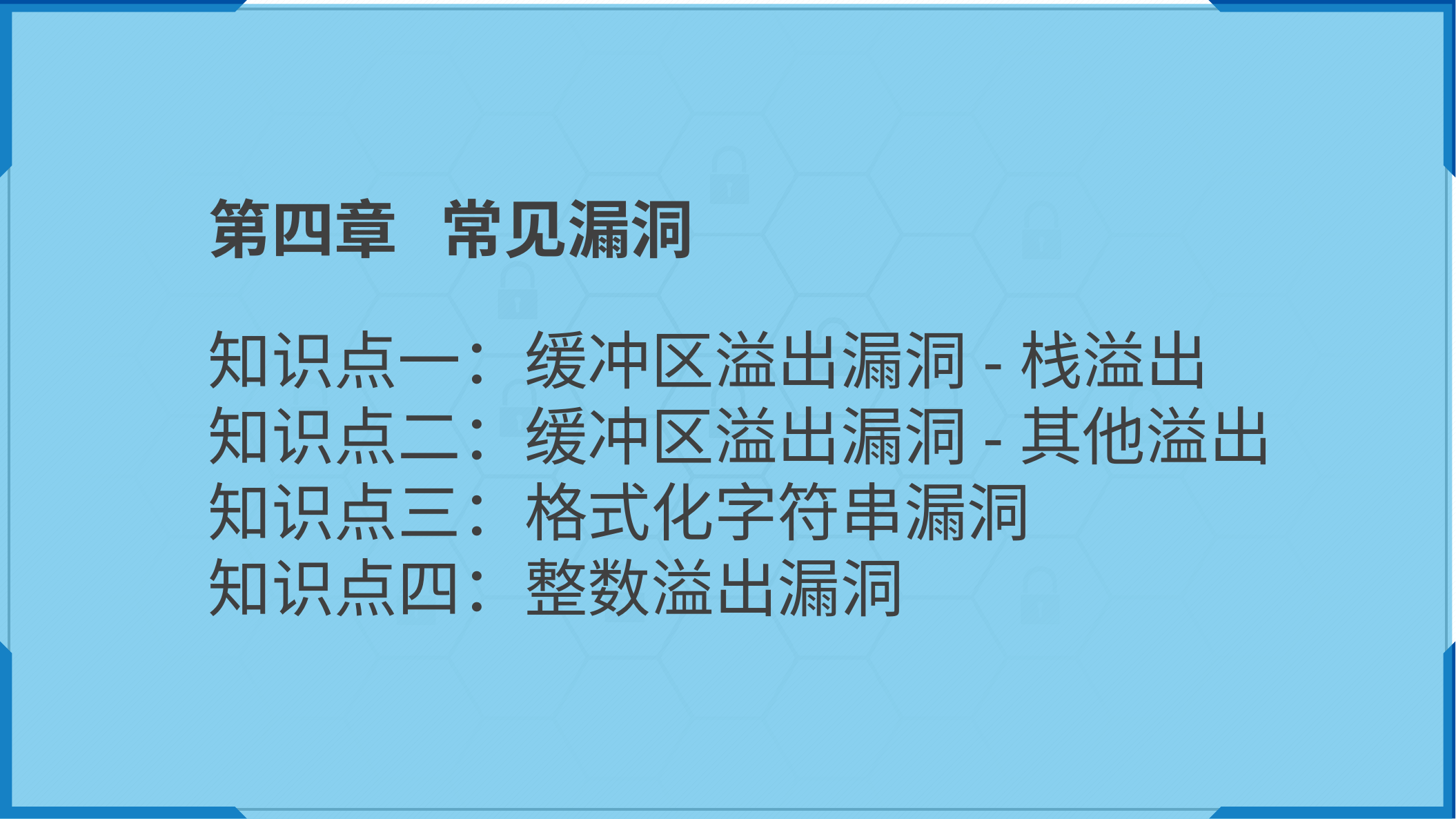

第四章   常见漏洞

知识点一：缓冲区溢出漏洞-栈溢出
知识点二：缓冲区溢出漏洞-其他溢出
知识点三：格式化字符串漏洞
知识点四：整数溢出漏洞